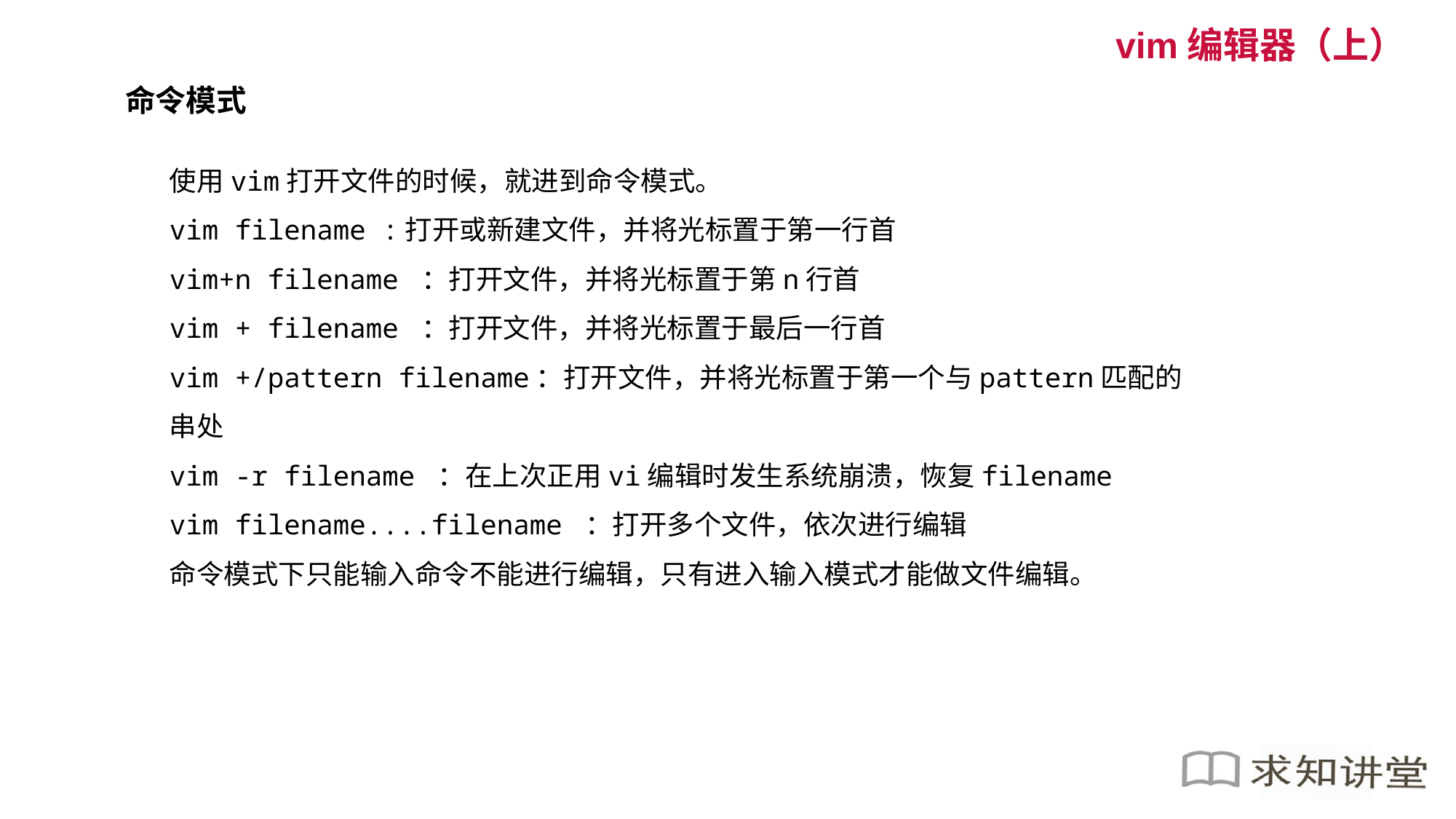

vim编辑器（上）
命令模式
使用vim打开文件的时候，就进到命令模式。
vim filename :打开或新建文件，并将光标置于第一行首
vim+n filename ：打开文件，并将光标置于第n行首
vim + filename ：打开文件，并将光标置于最后一行首
vim +/pattern filename：打开文件，并将光标置于第一个与pattern匹配的串处
vim -r filename ：在上次正用vi编辑时发生系统崩溃，恢复filename
vim filename....filename ：打开多个文件，依次进行编辑
命令模式下只能输入命令不能进行编辑，只有进入输入模式才能做文件编辑。